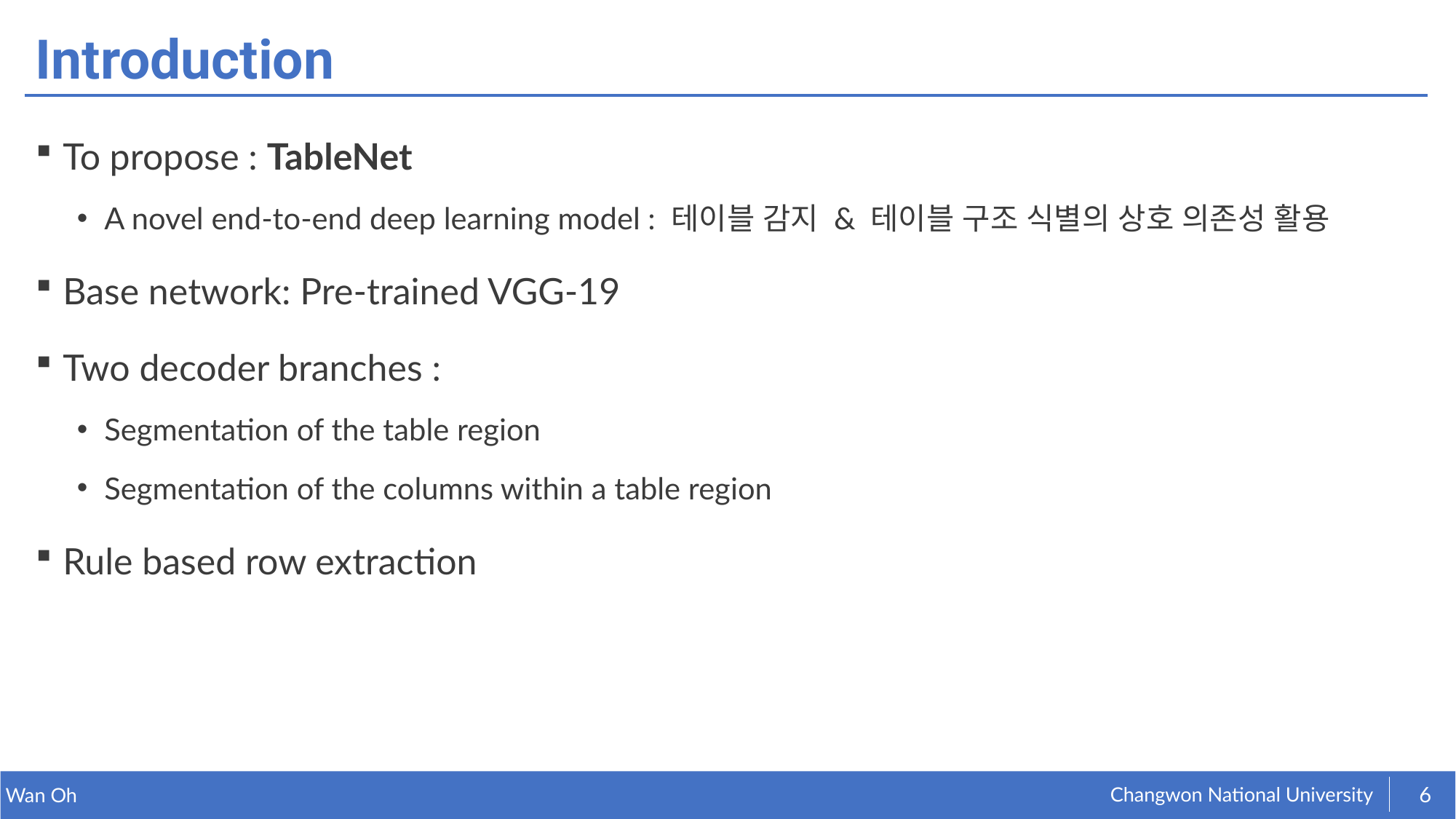

# Introduction
To propose : TableNet
A novel end-to-end deep learning model : 테이블 감지 & 테이블 구조 식별의 상호 의존성 활용
Base network: Pre-trained VGG-19
Two decoder branches :
Segmentation of the table region
Segmentation of the columns within a table region
Rule based row extraction
6